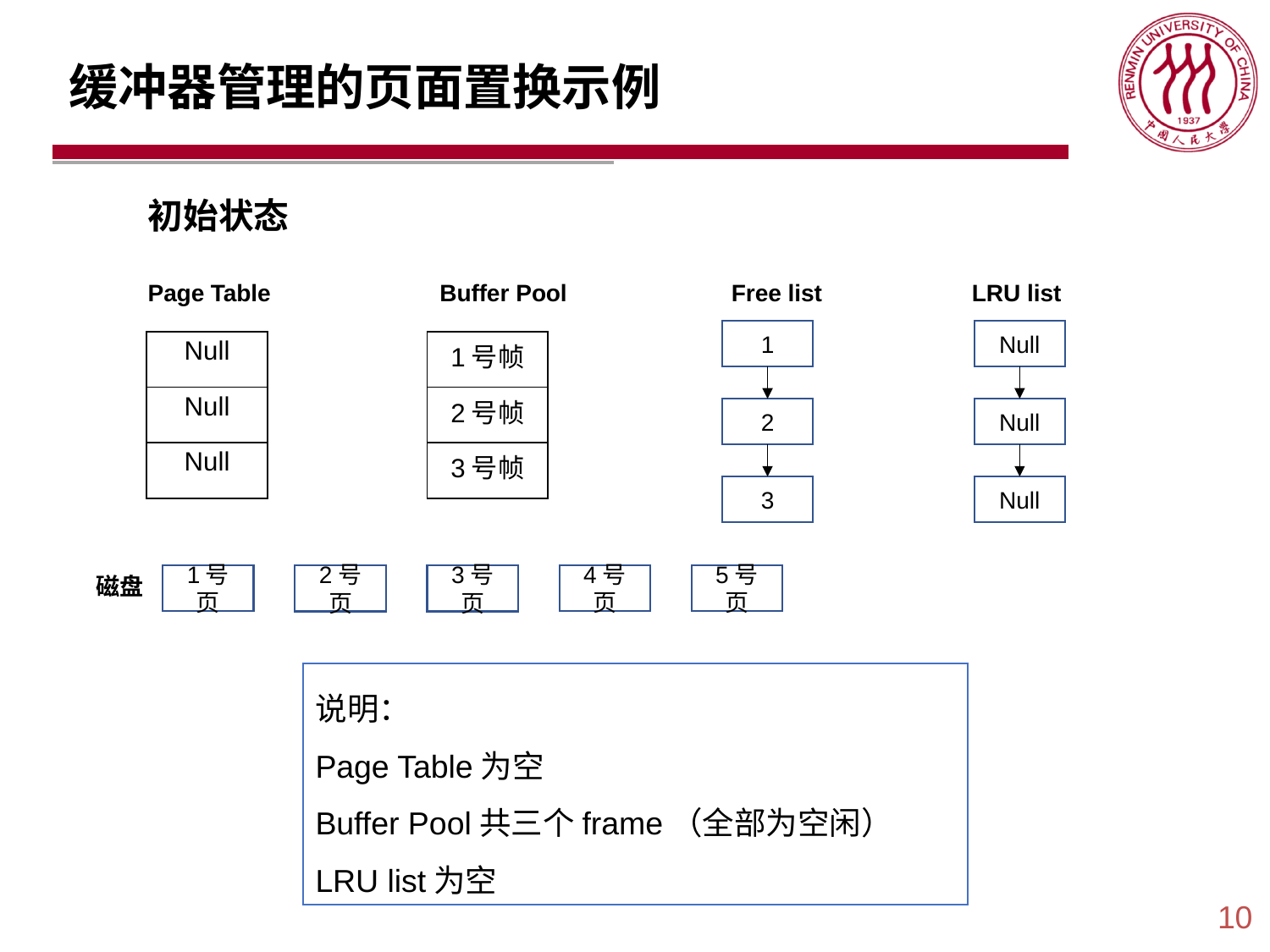

# 缓冲器管理的页面置换示例
初始状态
LRU list
Page Table
Buffer Pool
Free list
1
Null
| Null |
| --- |
| Null |
| Null |
| 1号帧 |
| --- |
| 2号帧 |
| 3号帧 |
2
Null
3
Null
磁盘
5号页
4号页
1号页
3号页
2号页
说明：
Page Table为空
Buffer Pool共三个frame（全部为空闲）
LRU list为空